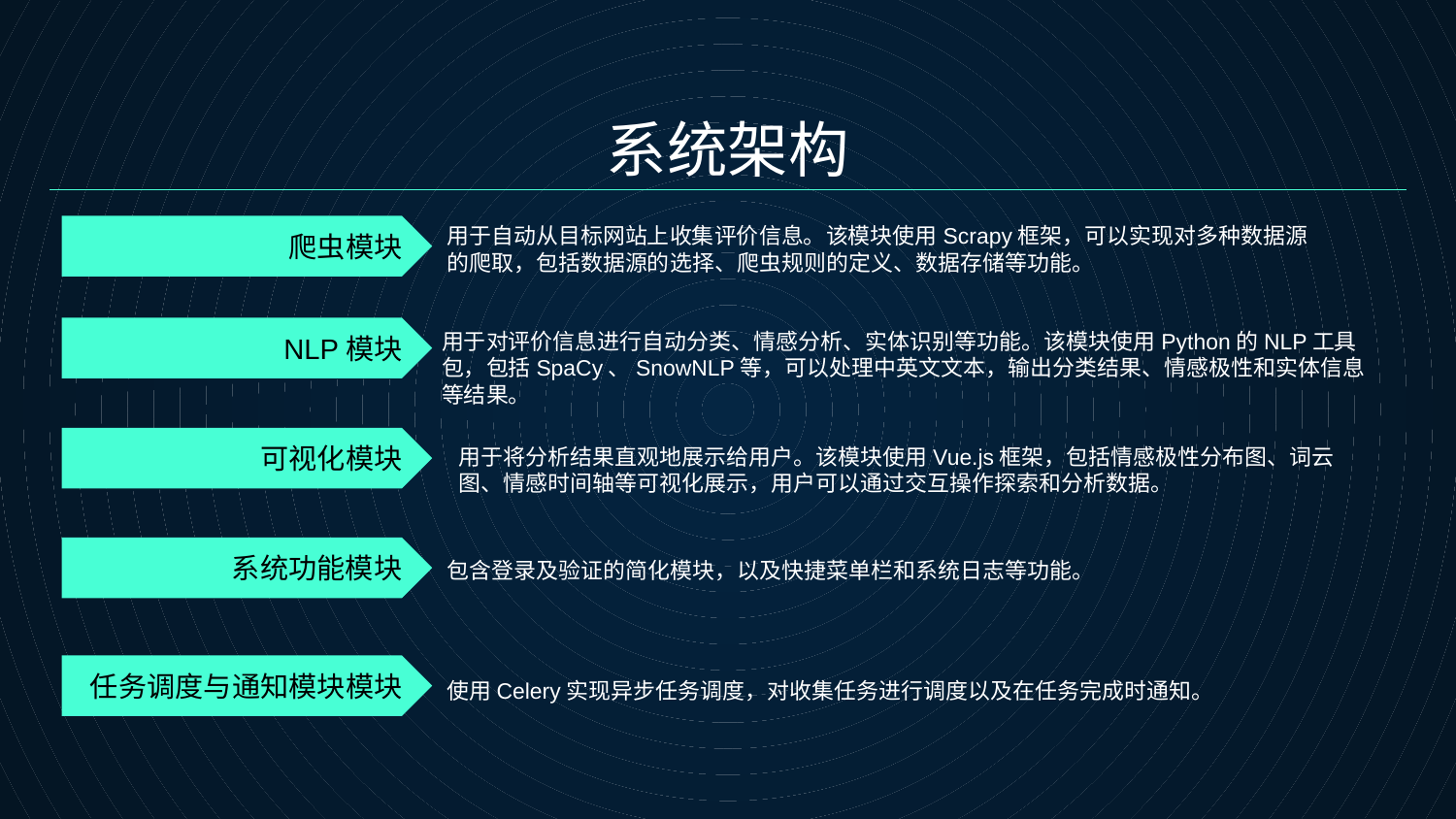

系统架构
用于自动从目标网站上收集评价信息。该模块使用Scrapy框架，可以实现对多种数据源的爬取，包括数据源的选择、爬虫规则的定义、数据存储等功能。

爬虫模块
用于对评价信息进行自动分类、情感分析、实体识别等功能。该模块使用Python的NLP工具包，包括SpaCy、SnowNLP等，可以处理中英文文本，输出分类结果、情感极性和实体信息等结果。
NLP模块
可视化模块
用于将分析结果直观地展示给用户。该模块使用Vue.js框架，包括情感极性分布图、词云图、情感时间轴等可视化展示，用户可以通过交互操作探索和分析数据。
系统功能模块
包含登录及验证的简化模块，以及快捷菜单栏和系统日志等功能。
任务调度与通知模块模块
使用Celery实现异步任务调度，对收集任务进行调度以及在任务完成时通知。